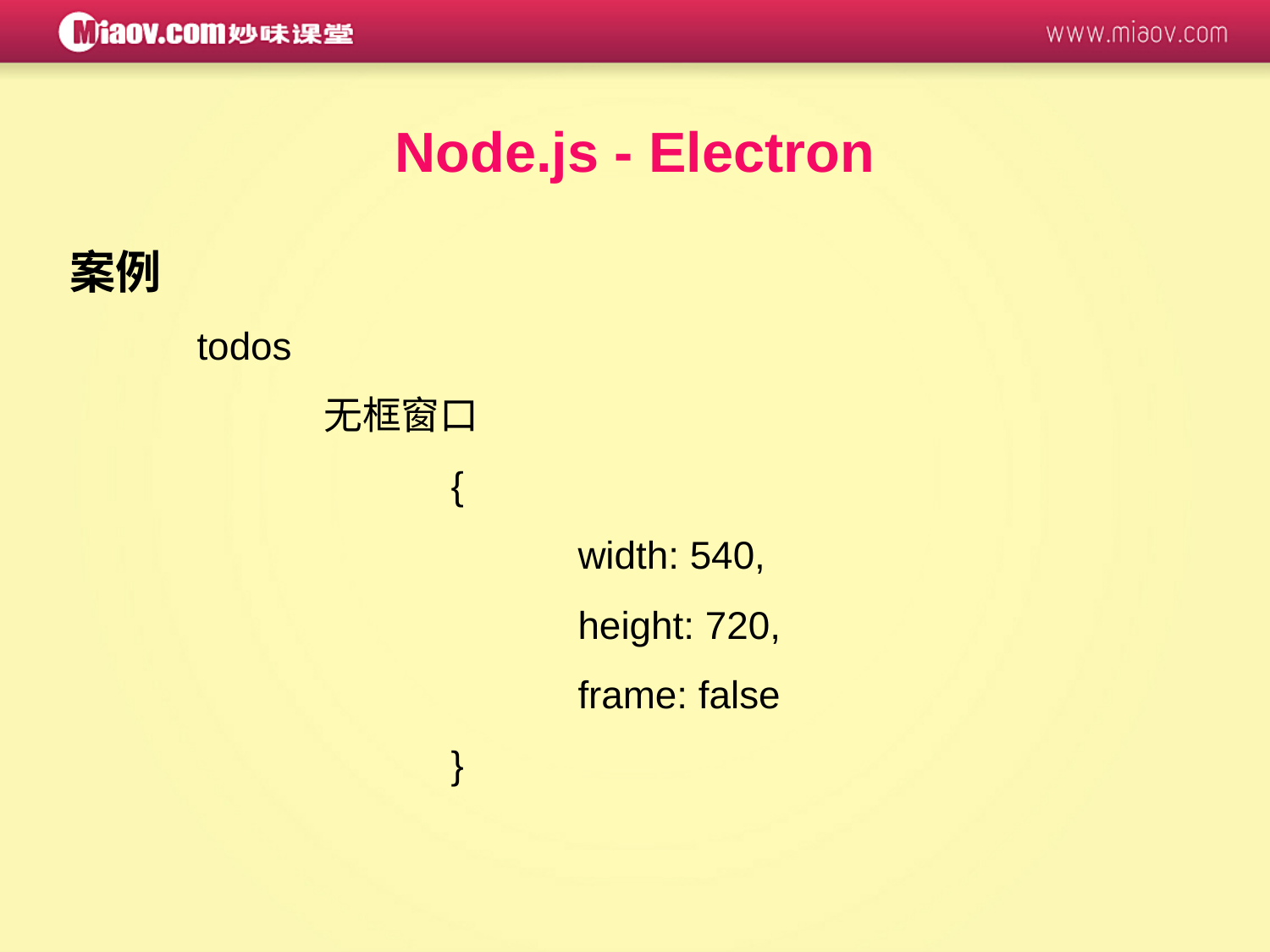

Node.js - Electron
案例
	todos
		无框窗口
			{
				width: 540,
				height: 720,
				frame: false
			}